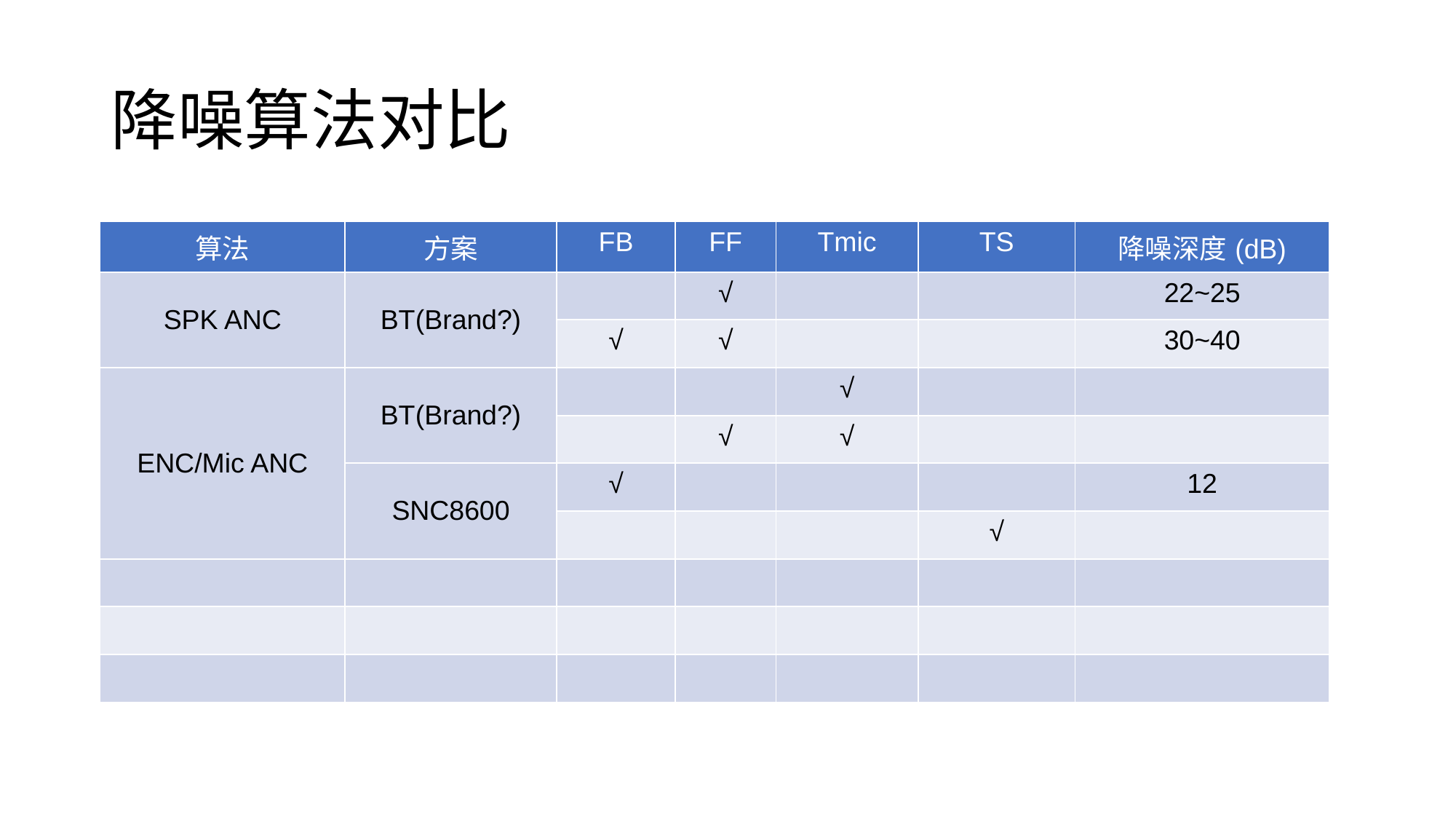

# 降噪算法对比
| 算法 | 方案 | FB | FF | Tmic | TS | 降噪深度(dB) |
| --- | --- | --- | --- | --- | --- | --- |
| SPK ANC | BT(Brand?) |  | √ |  |  | 22~25 |
|  |  | √ | √ |  |  | 30~40 |
| ENC/Mic ANC | BT(Brand?) |  |  | √ |  |  |
|  |  |  | √ | √ |  |  |
|  | SNC8600 | √ |  |  |  | 12 |
|  |  |  |  |  | √ |  |
|  |  |  |  |  |  |  |
|  |  |  |  |  |  |  |
|  |  |  |  |  |  |  |